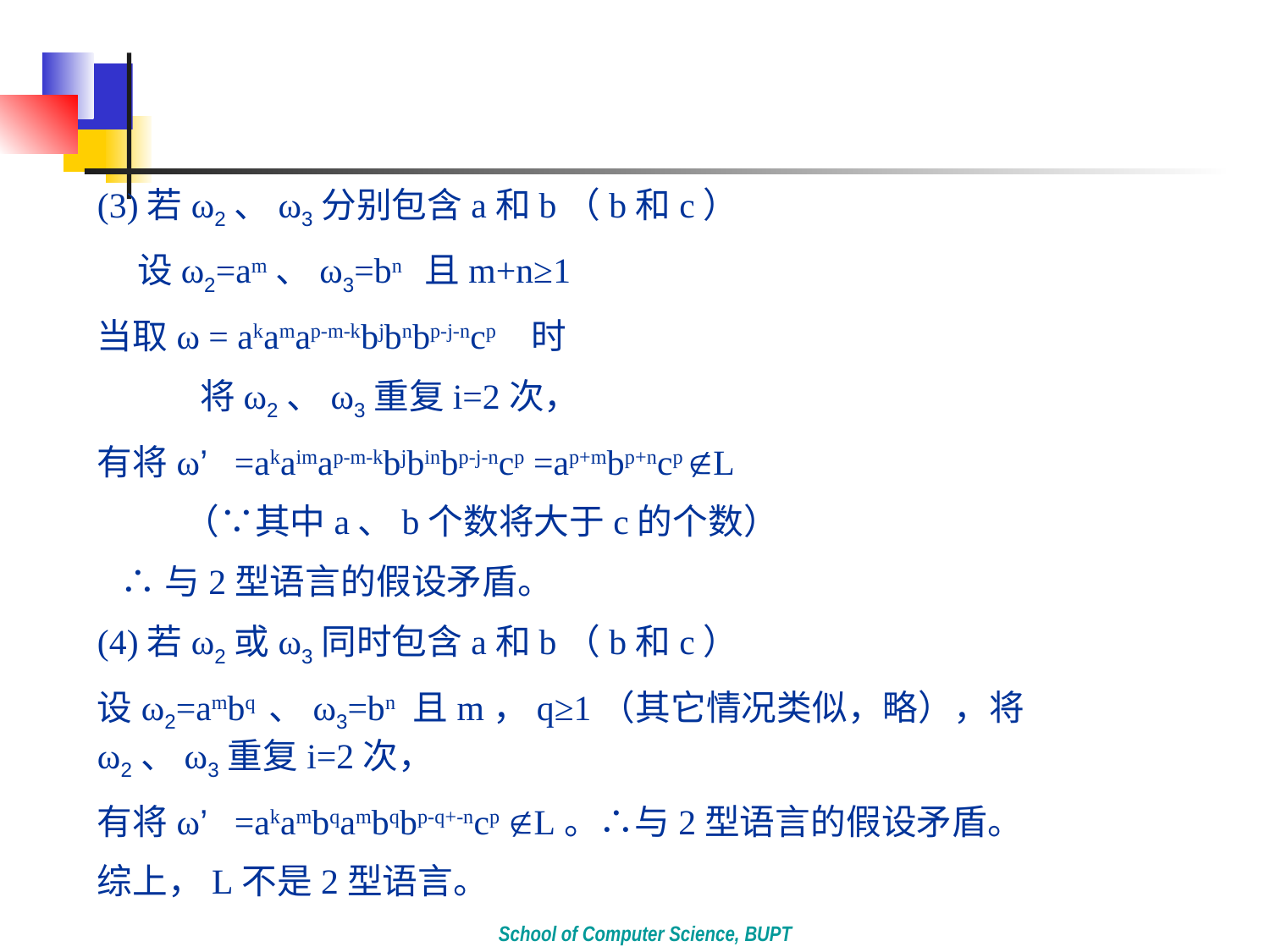

(3)若ω2、ω3分别包含a和b（b和c）
    设ω2=am、ω3=bn  且m+n≥1
当取ω = akamap-m-kbjbnbp-j-ncp   时
            将ω2、ω3重复i=2次，
有将ω’   =akaimap-m-kbjbinbp-j-ncp =ap+mbp+ncp ∉L
          （∵其中a、b个数将大于c的个数）
   ∴与2型语言的假设矛盾。
(4)若ω2或ω3同时包含a和b（b和c）
设ω2=ambq 、ω3=bn 且m，q≥1（其它情况类似，略），将ω2、ω3重复i=2次，
有将ω’   =akambqambqbp-q+-ncp ∉L。∴与2型语言的假设矛盾。
综上，L不是2型语言。

School of Computer Science, BUPT
7